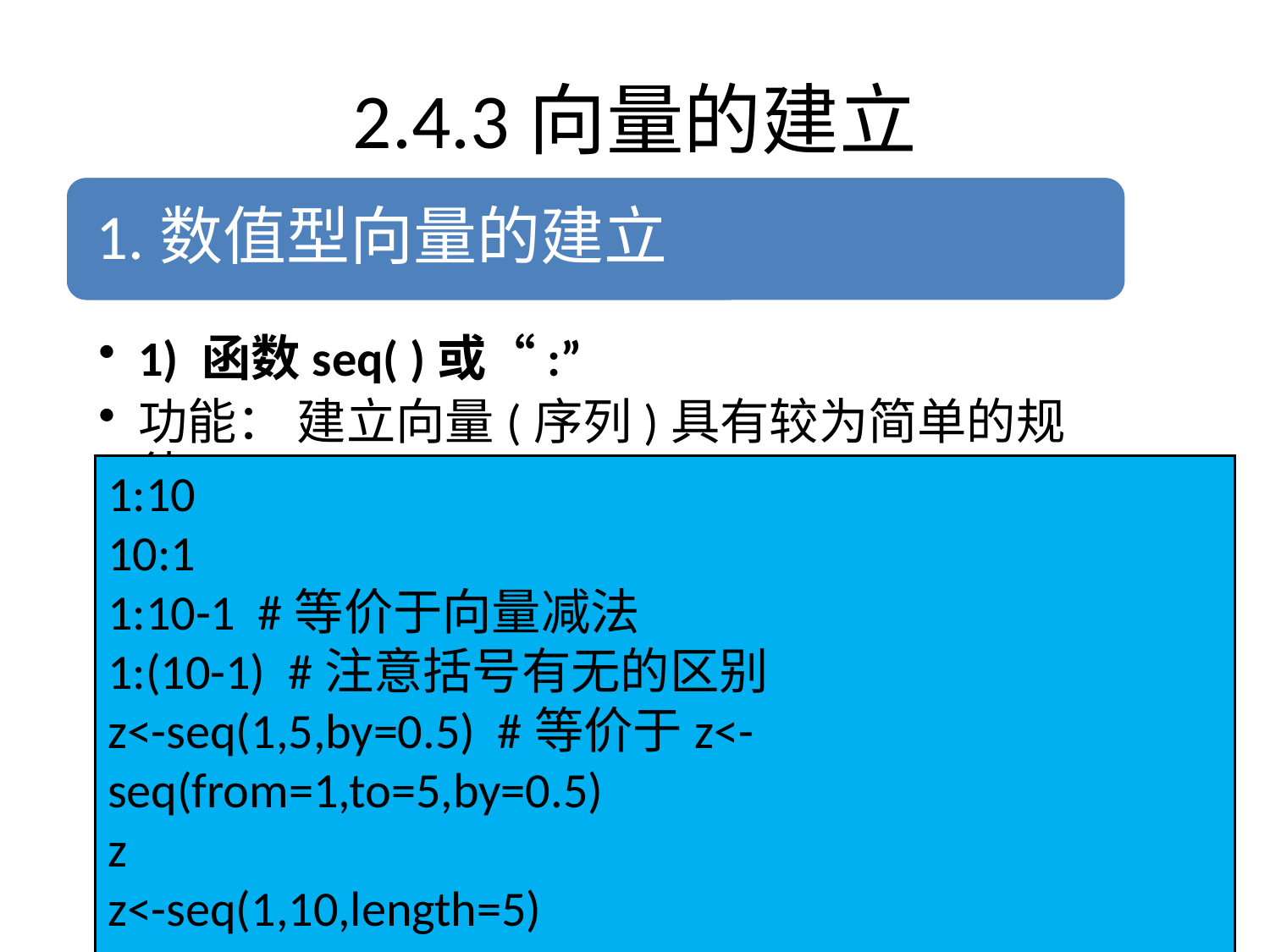

# 2.4.3向量的建立
1.数值型向量的建立
1) 函数seq( )或“:”
功能： 建立向量(序列)具有较为简单的规律
1:10
10:1
1:10-1  #等价于向量减法
1:(10-1)  #注意括号有无的区别
z<-seq(1,5,by=0.5)  #等价于z<-seq(from=1,to=5,by=0.5)
z
z<-seq(1,10,length=5)
z